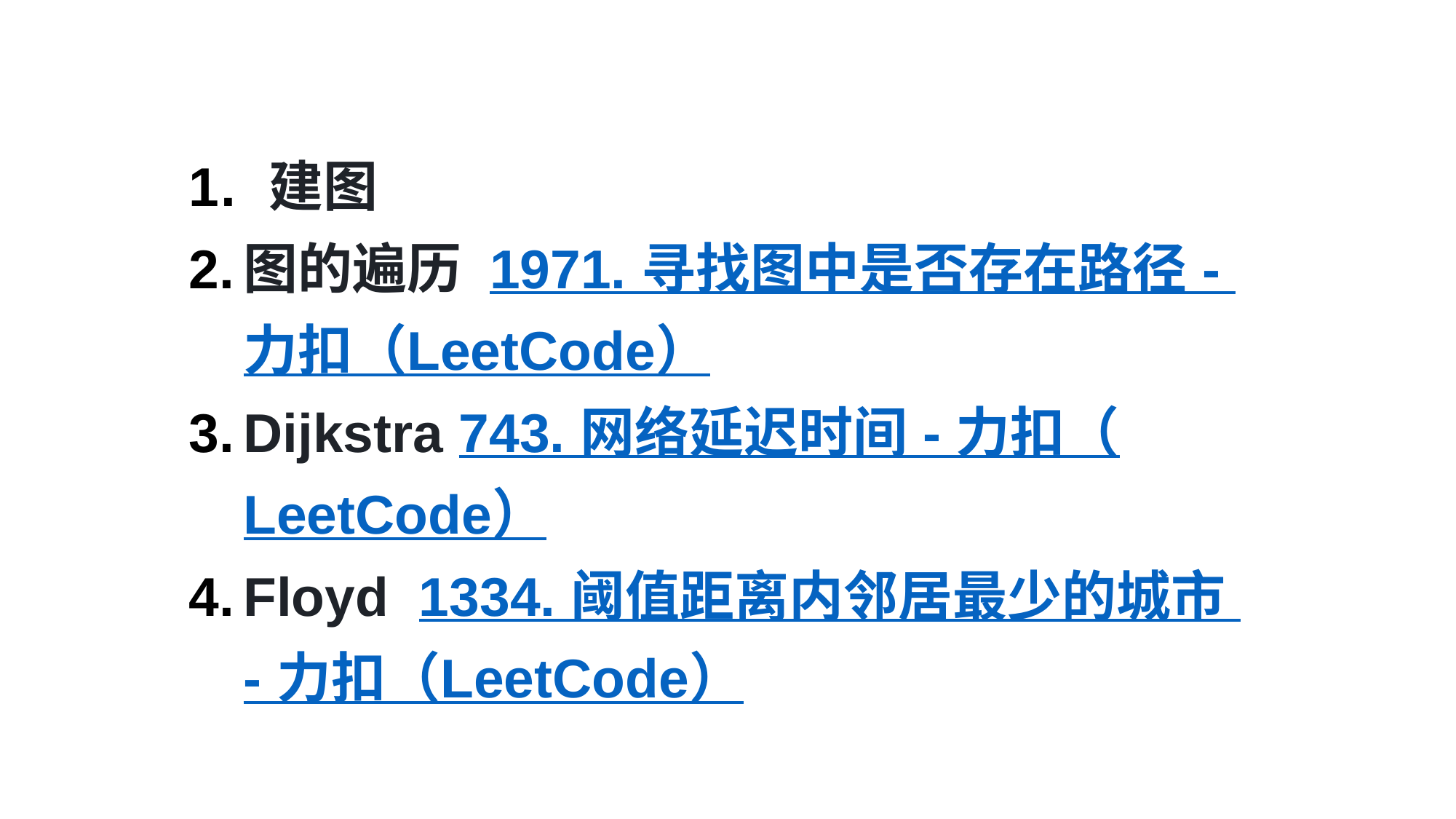

建图
图的遍历 1971. 寻找图中是否存在路径 - 力扣（LeetCode）
Dijkstra 743. 网络延迟时间 - 力扣（LeetCode）
Floyd  1334. 阈值距离内邻居最少的城市 - 力扣（LeetCode）